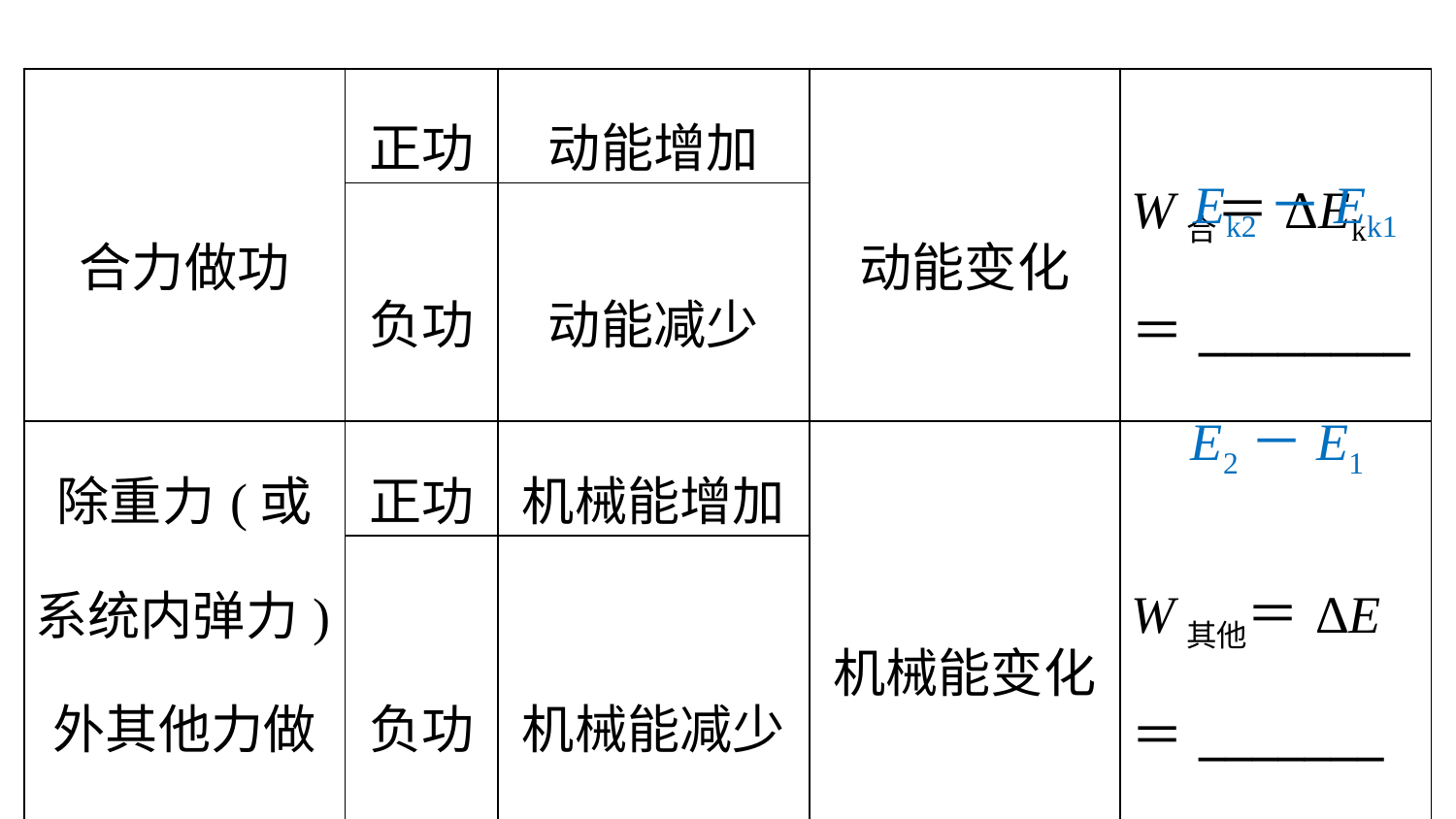

| 合力做功 | 正功 | 动能增加 | 动能变化 | W合＝ΔEk ＝\_\_\_\_\_\_\_\_ |
| --- | --- | --- | --- | --- |
|  | 负功 | 动能减少 |  |  |
| 除重力(或系统内弹力)外其他力做功 | 正功 | 机械能增加 | 机械能变化 | W其他＝ΔE ＝\_\_\_\_\_\_\_ |
|  | 负功 | 机械能减少 |  |  |
| 两物体间滑动摩擦 力对物体系统做功 |  | 内能变化 |  | Ffx相对＝Q |
Ek2－Ek1
E2－E1